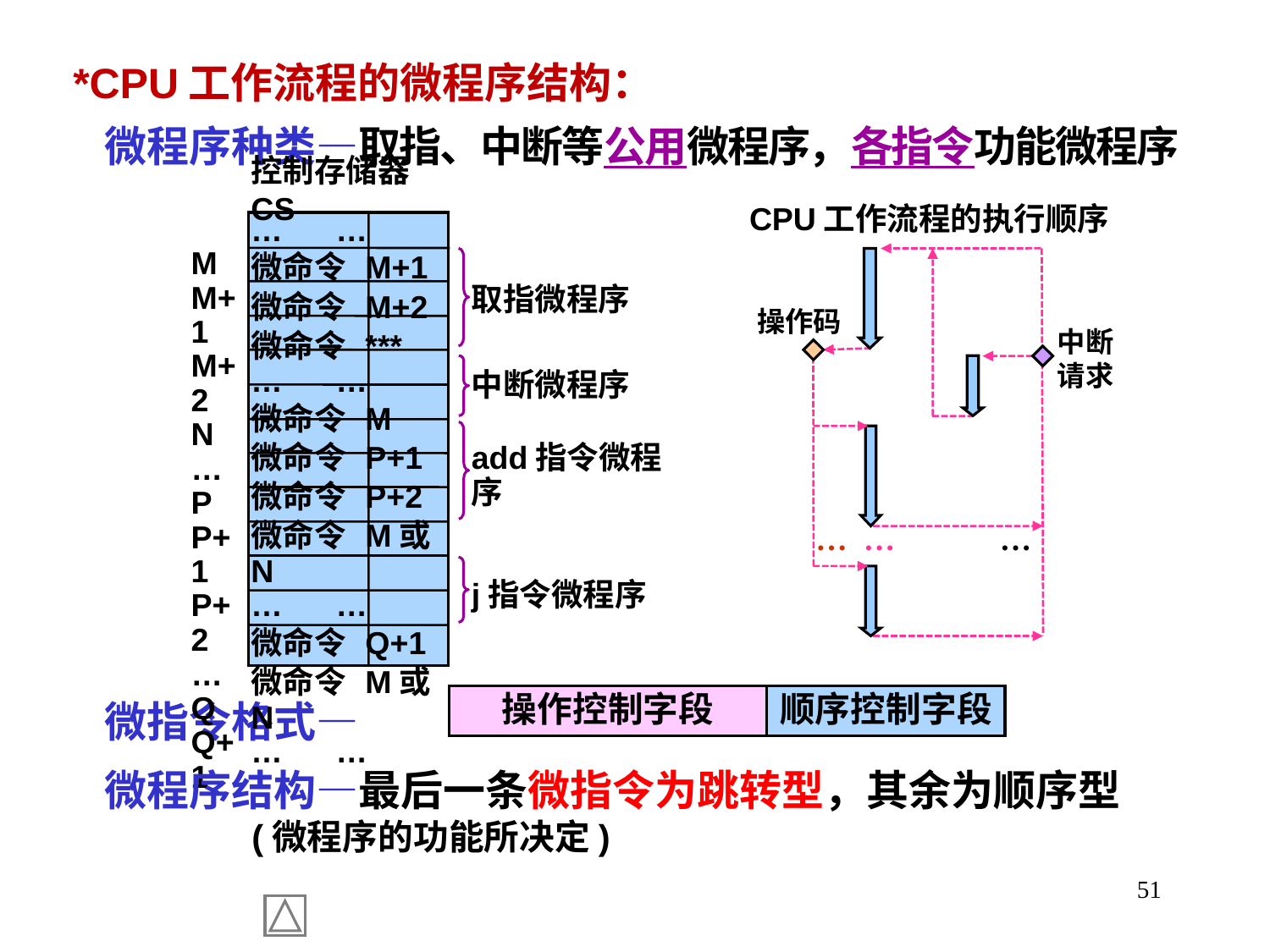

*CPU工作流程的微程序结构：
      微程序种类—取指、中断等公用微程序，各指令功能微程序
控制存储器CS
…      …
微命令  M+1
微命令  M+2
微命令  ***
…      …
微命令  M
微命令  P+1
微命令  P+2
微命令  M或N
…      …
微命令  Q+1
微命令  M或N
…      …

M
M+1
M+2
N
…
P
P+1
P+2
…
Q
Q+1

取指微程序

中断微程序

add指令微程序

j指令微程序

CPU工作流程的执行顺序

操作码
中断请求

…  …             …

      微指令格式—
操作控制字段
顺序控制字段
      微程序结构—最后一条微指令为跳转型，其余为顺序型
                      (微程序的功能所决定)
51